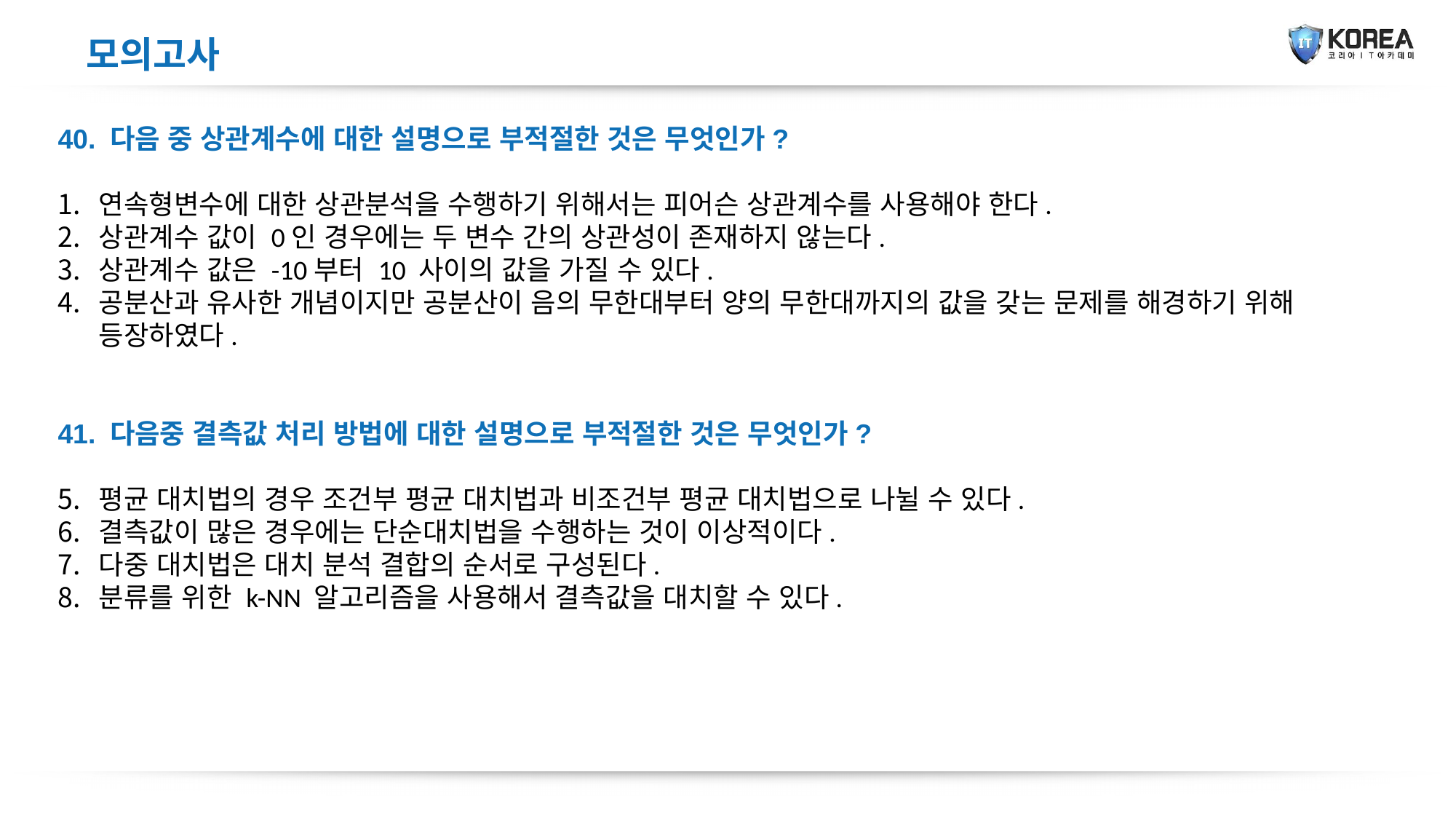

모의고사
40. 다음 중 상관계수에 대한 설명으로 부적절한 것은 무엇인가?

연속형변수에 대한 상관분석을 수행하기 위해서는 피어슨 상관계수를 사용해야 한다.
상관계수 값이 0인 경우에는 두 변수 간의 상관성이 존재하지 않는다.
상관계수 값은 -10부터 10 사이의 값을 가질 수 있다.
공분산과 유사한 개념이지만 공분산이 음의 무한대부터 양의 무한대까지의 값을 갖는 문제를 해경하기 위해 등장하였다.

41. 다음중 결측값 처리 방법에 대한 설명으로 부적절한 것은 무엇인가?

평균 대치법의 경우 조건부 평균 대치법과 비조건부 평균 대치법으로 나뉠 수 있다.
결측값이 많은 경우에는 단순대치법을 수행하는 것이 이상적이다.
다중 대치법은 대치 분석 결합의 순서로 구성된다.
분류를 위한 k-NN 알고리즘을 사용해서 결측값을 대치할 수 있다.